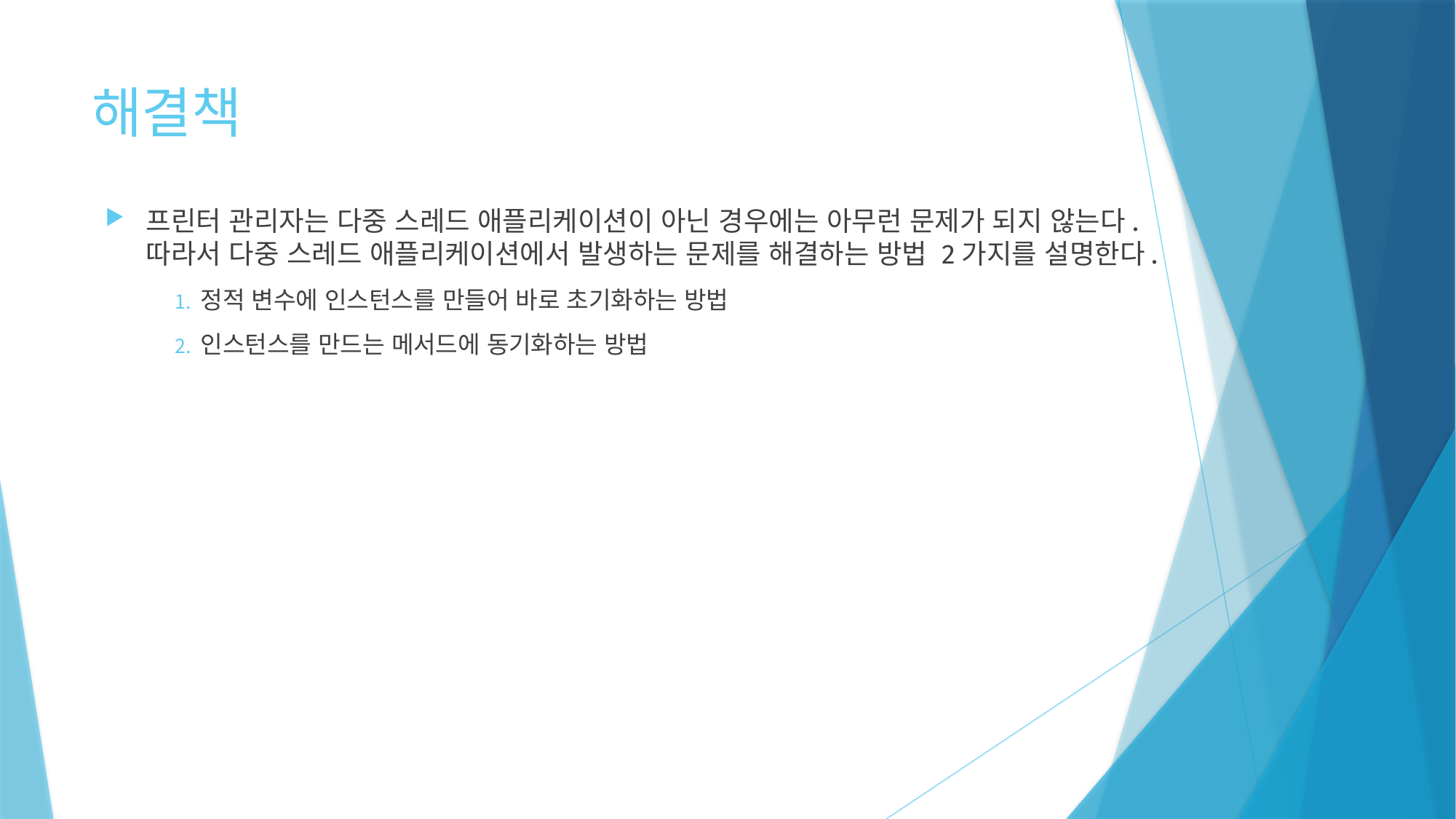

# 해결책
프린터 관리자는 다중 스레드 애플리케이션이 아닌 경우에는 아무런 문제가 되지 않는다. 따라서 다중 스레드 애플리케이션에서 발생하는 문제를 해결하는 방법 2가지를 설명한다.
정적 변수에 인스턴스를 만들어 바로 초기화하는 방법
인스턴스를 만드는 메서드에 동기화하는 방법